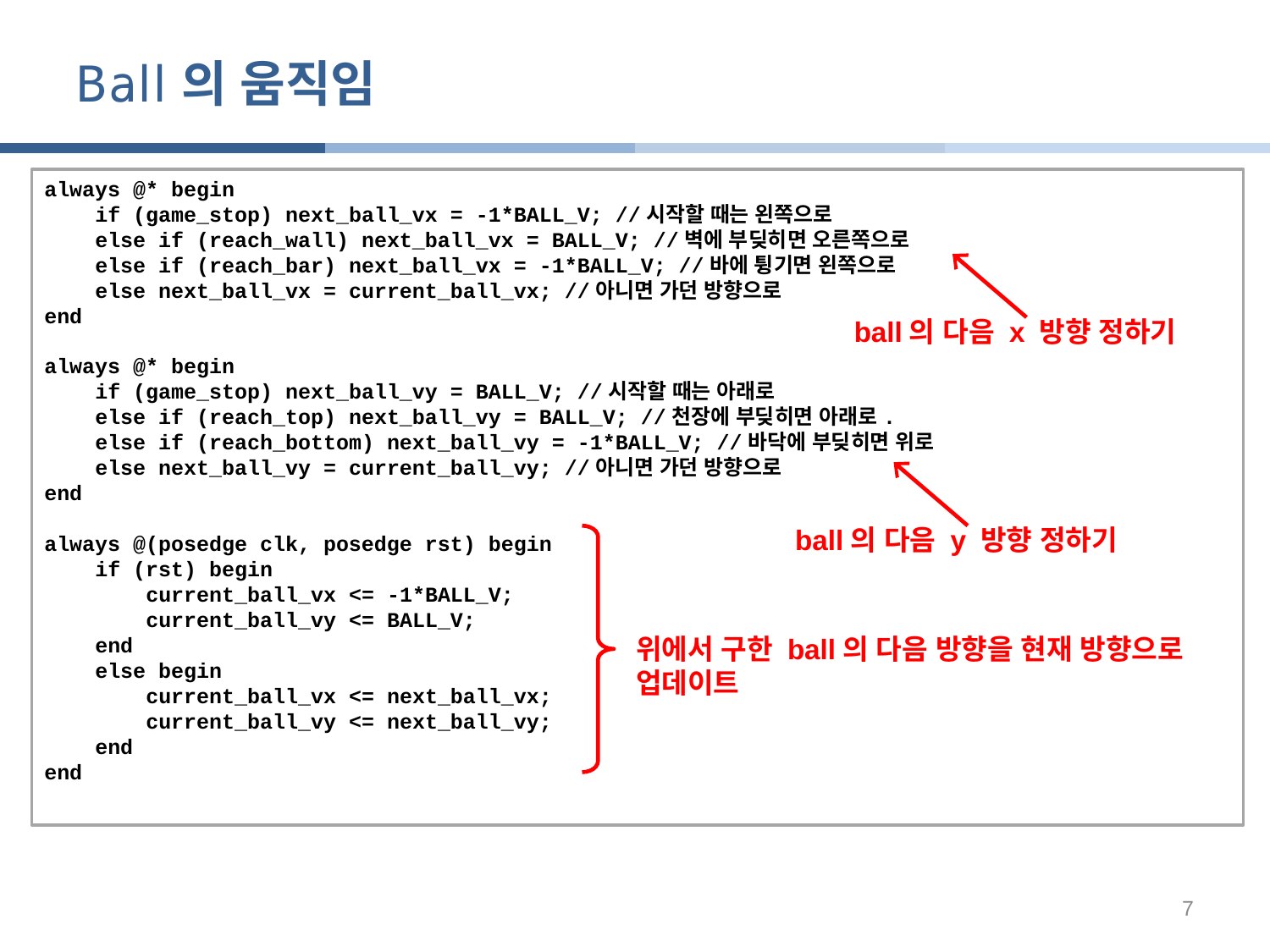

# Ball의 움직임
always @* begin
    if (game_stop) next_ball_vx = -1*BALL_V; //시작할 때는 왼쪽으로
    else if (reach_wall) next_ball_vx = BALL_V; //벽에 부딪히면 오른쪽으로
    else if (reach_bar) next_ball_vx = -1*BALL_V; //바에 튕기면 왼쪽으로
    else next_ball_vx = current_ball_vx; //아니면 가던 방향으로
end

always @* begin
    if (game_stop) next_ball_vy = BALL_V; //시작할 때는 아래로
    else if (reach_top) next_ball_vy = BALL_V; //천장에 부딪히면 아래로.
    else if (reach_bottom) next_ball_vy = -1*BALL_V; //바닥에 부딪히면 위로
    else next_ball_vy = current_ball_vy; //아니면 가던 방향으로
end

always @(posedge clk, posedge rst) begin
    if (rst) begin
        current_ball_vx <= -1*BALL_V;
        current_ball_vy <= BALL_V;
    end
    else begin
        current_ball_vx <= next_ball_vx;
        current_ball_vy <= next_ball_vy;
    end
end
ball의 다음 x 방향 정하기
ball의 다음 y 방향 정하기

위에서 구한 ball의 다음 방향을 현재 방향으로 업데이트
7